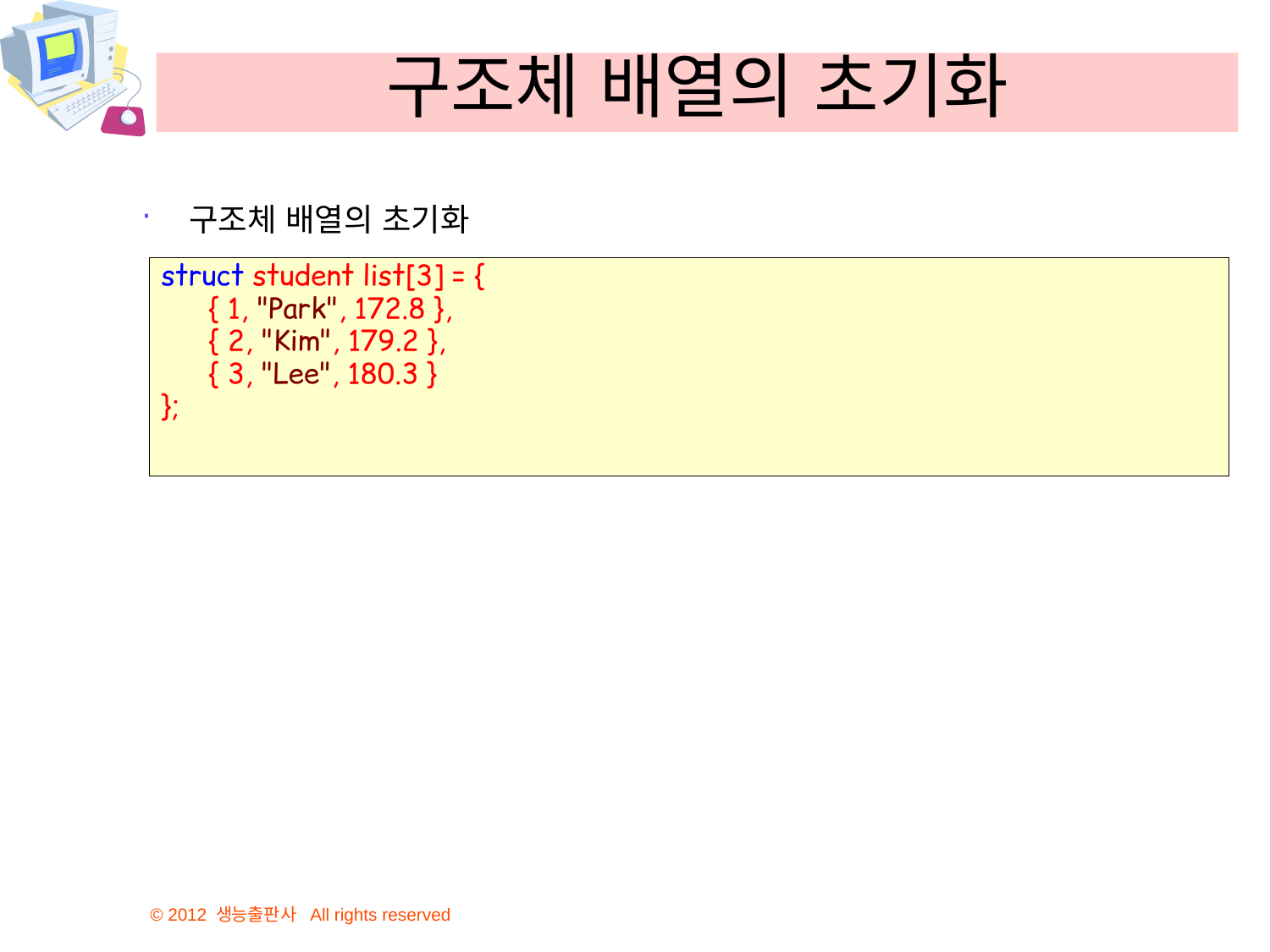

# 구조체 배열의 초기화
구조체 배열의 초기화
struct student list[3] = {
	{ 1, "Park", 172.8 },
	{ 2, "Kim", 179.2 },
	{ 3, "Lee", 180.3 }
};